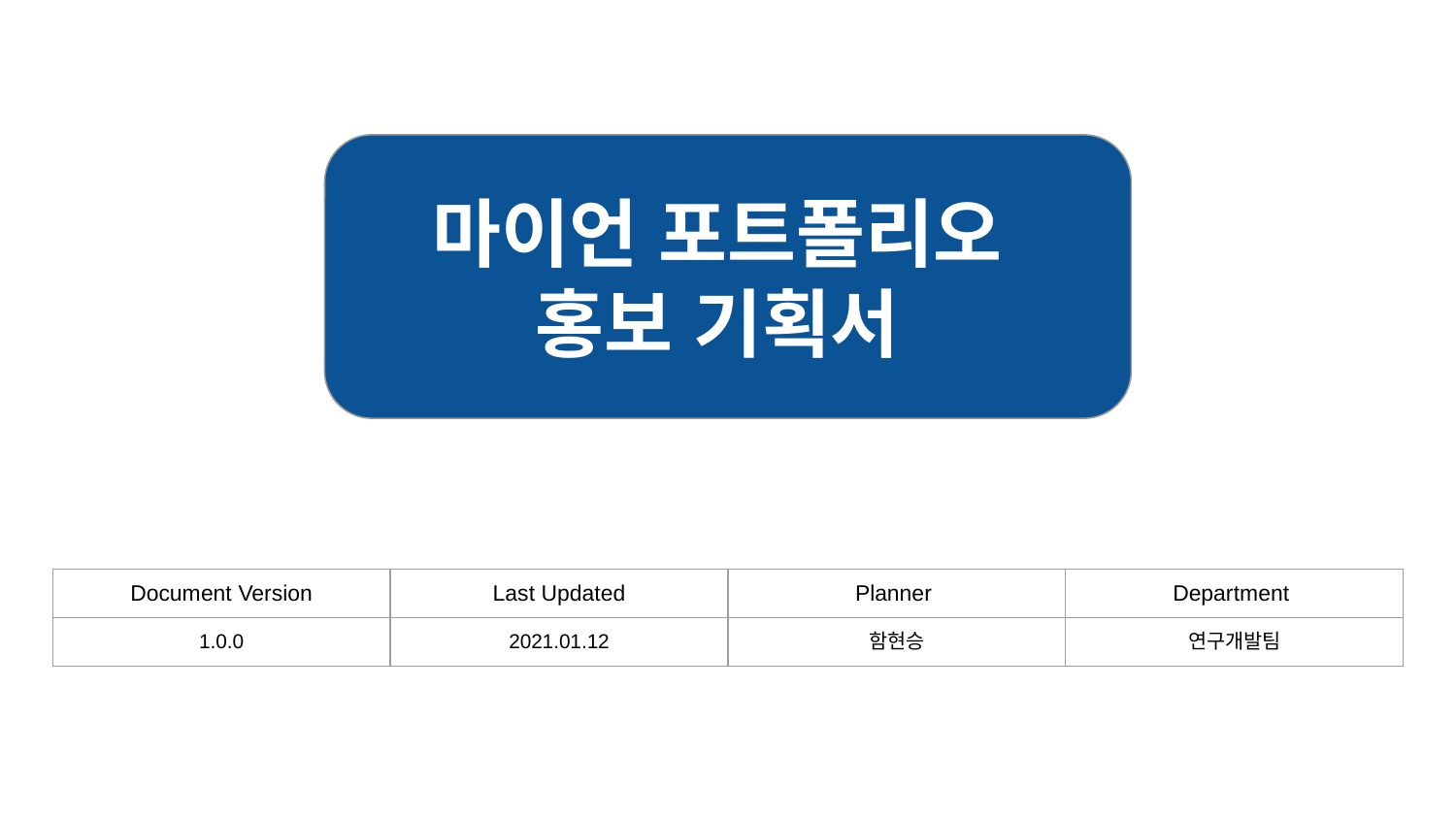

마이언 포트폴리오
홍보 기획서
| Document Version | Last Updated | Planner | Department |
| --- | --- | --- | --- |
| 1.0.0 | 2021.01.12 | 함현승 | 연구개발팀 |